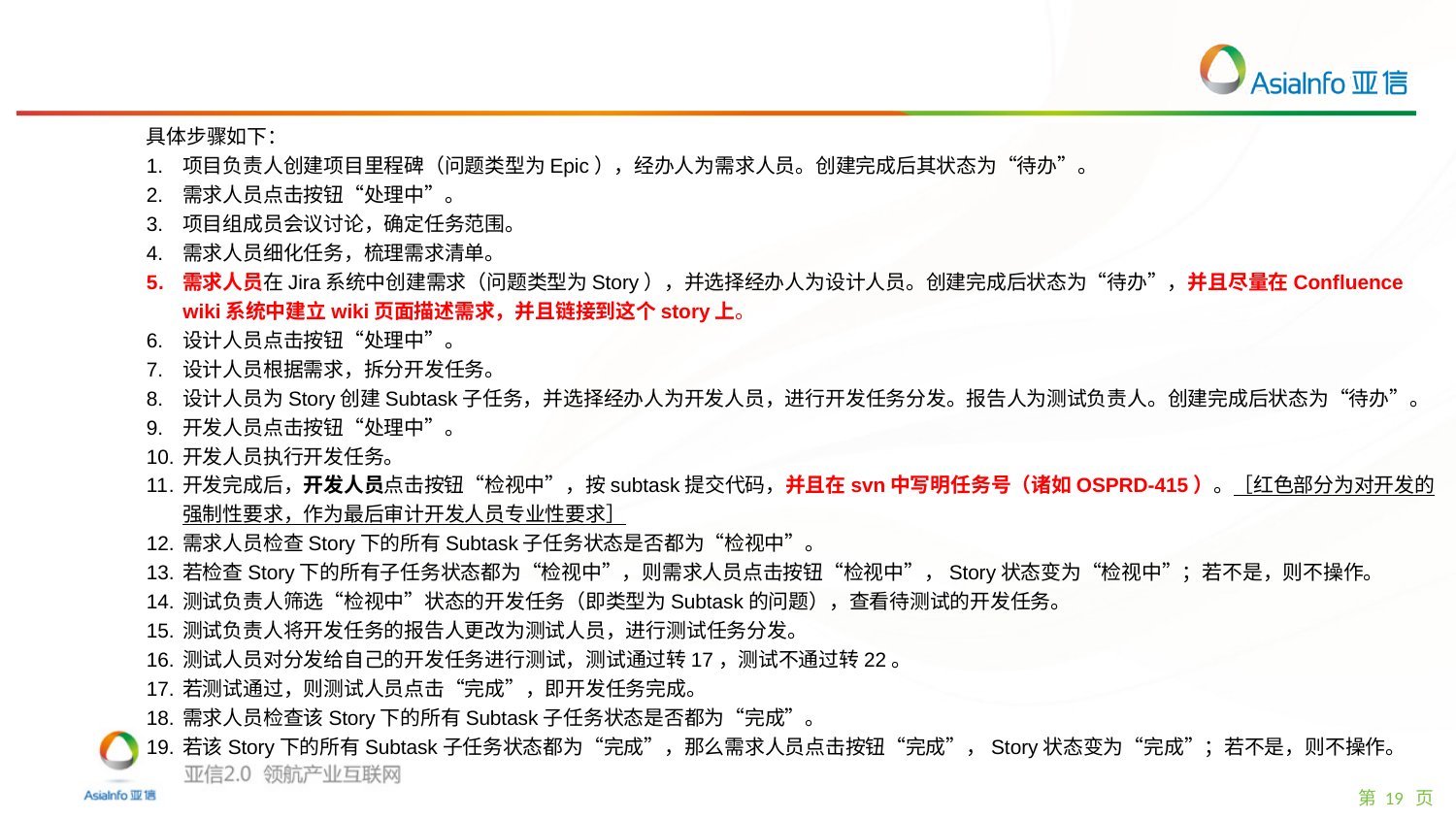

具体步骤如下：
项目负责人创建项目里程碑（问题类型为Epic），经办人为需求人员。创建完成后其状态为“待办”。
需求人员点击按钮“处理中”。
项目组成员会议讨论，确定任务范围。
需求人员细化任务，梳理需求清单。
需求人员在Jira系统中创建需求（问题类型为Story），并选择经办人为设计人员。创建完成后状态为“待办”，并且尽量在Confluence wiki系统中建立wiki页面描述需求，并且链接到这个story上。
设计人员点击按钮“处理中”。
设计人员根据需求，拆分开发任务。
设计人员为Story创建Subtask子任务，并选择经办人为开发人员，进行开发任务分发。报告人为测试负责人。创建完成后状态为“待办”。
开发人员点击按钮“处理中”。
开发人员执行开发任务。
开发完成后，开发人员点击按钮“检视中”，按subtask提交代码，并且在svn中写明任务号（诸如OSPRD-415）。［红色部分为对开发的强制性要求，作为最后审计开发人员专业性要求］
需求人员检查Story下的所有Subtask子任务状态是否都为“检视中”。
若检查Story下的所有子任务状态都为“检视中”，则需求人员点击按钮“检视中”，Story状态变为“检视中”；若不是，则不操作。
测试负责人筛选“检视中”状态的开发任务（即类型为Subtask的问题），查看待测试的开发任务。
测试负责人将开发任务的报告人更改为测试人员，进行测试任务分发。
测试人员对分发给自己的开发任务进行测试，测试通过转17，测试不通过转22。
若测试通过，则测试人员点击“完成”，即开发任务完成。
需求人员检查该Story下的所有Subtask子任务状态是否都为“完成”。
若该Story下的所有Subtask子任务状态都为“完成”，那么需求人员点击按钮“完成”，Story状态变为“完成”；若不是，则不操作。